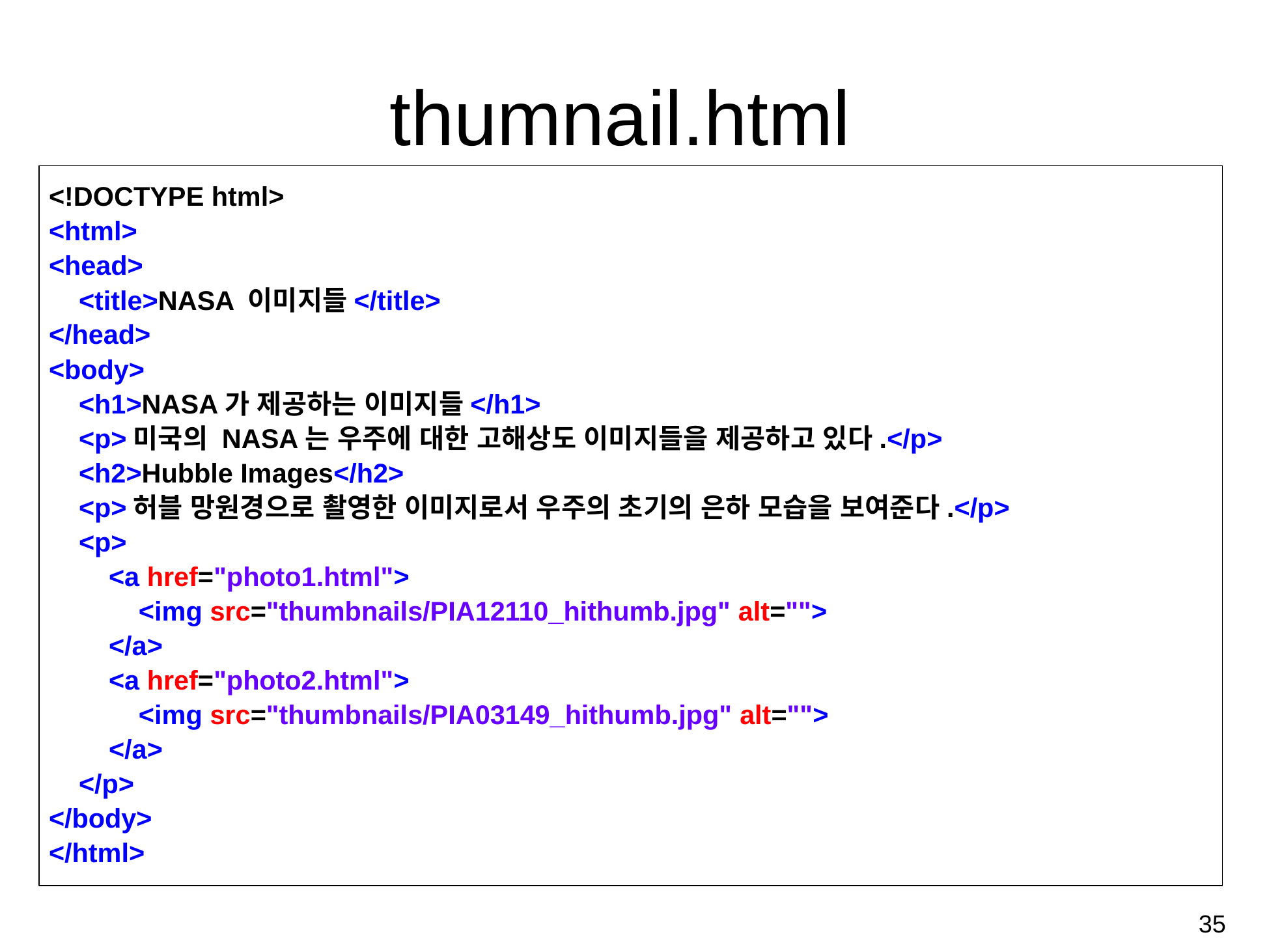

# thumnail.html
<!DOCTYPE html>
<html>
<head>
    <title>NASA 이미지들</title>
</head>
<body>
    <h1>NASA가 제공하는 이미지들</h1>
    <p>미국의 NASA는 우주에 대한 고해상도 이미지들을 제공하고 있다.</p>
    <h2>Hubble Images</h2>
    <p>허블 망원경으로 촬영한 이미지로서 우주의 초기의 은하 모습을 보여준다.</p>
    <p>
        <a href="photo1.html">
            <img src="thumbnails/PIA12110_hithumb.jpg" alt="">
        </a>
        <a href="photo2.html">
            <img src="thumbnails/PIA03149_hithumb.jpg" alt="">
        </a>
    </p>
</body>
</html>
35